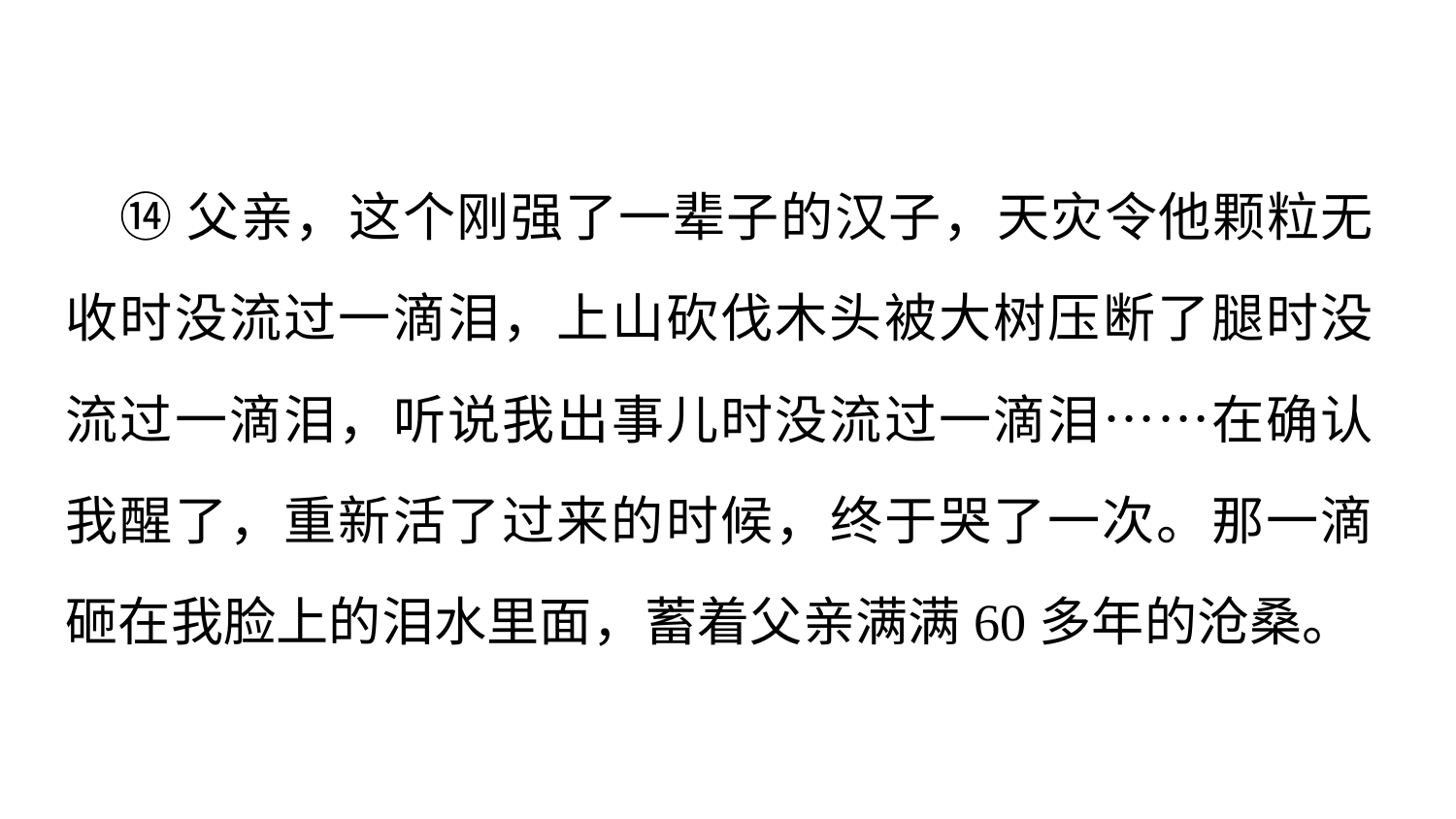

⑭父亲，这个刚强了一辈子的汉子，天灾令他颗粒无收时没流过一滴泪，上山砍伐木头被大树压断了腿时没流过一滴泪，听说我出事儿时没流过一滴泪……在确认我醒了，重新活了过来的时候，终于哭了一次。那一滴砸在我脸上的泪水里面，蓄着父亲满满60多年的沧桑。